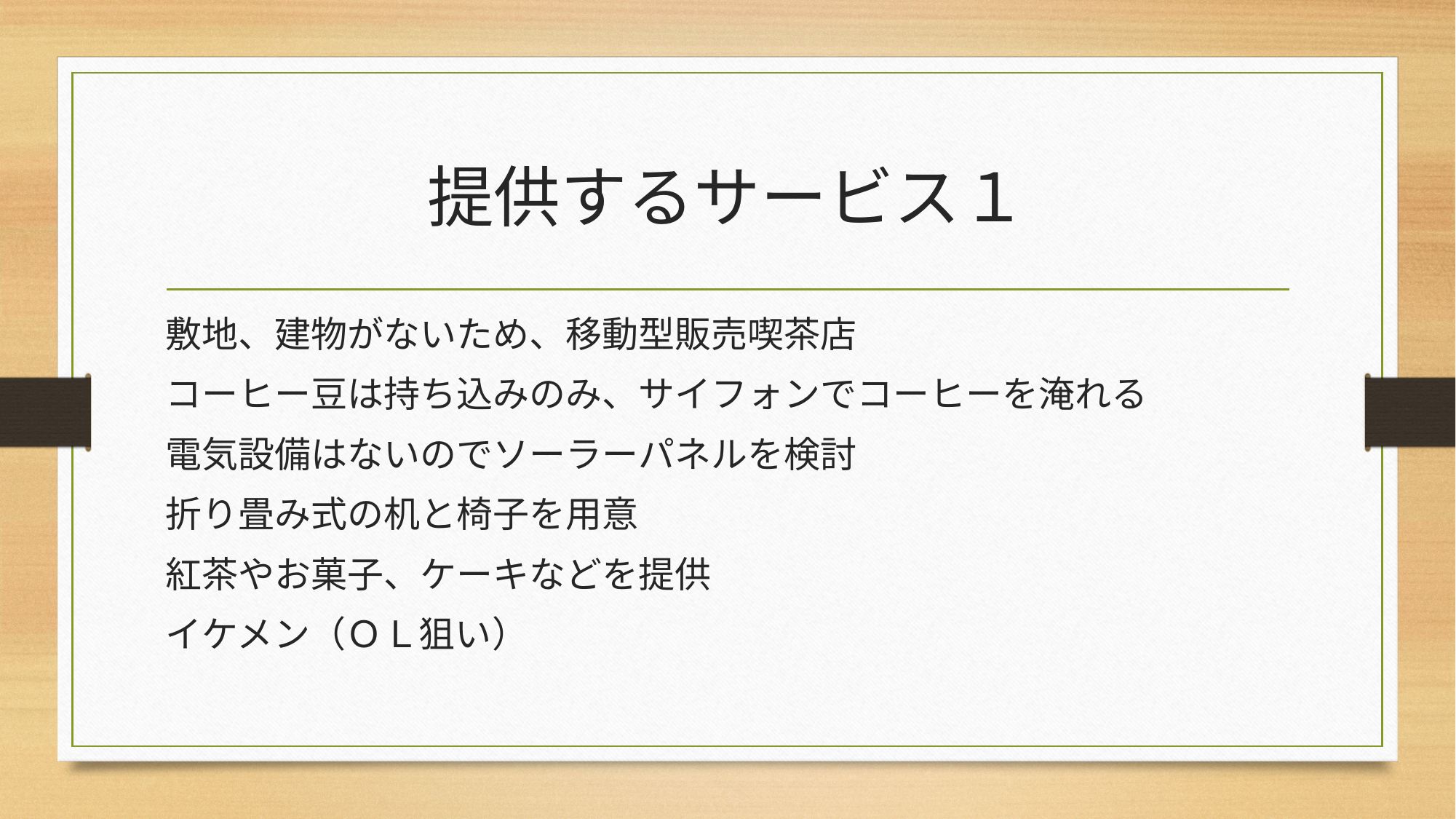

# 提供するサービス１
敷地、建物がないため、移動型販売喫茶店
コーヒー豆は持ち込みのみ、サイフォンでコーヒーを淹れる
電気設備はないのでソーラーパネルを検討
折り畳み式の机と椅子を用意
紅茶やお菓子、ケーキなどを提供
イケメン（ＯＬ狙い）